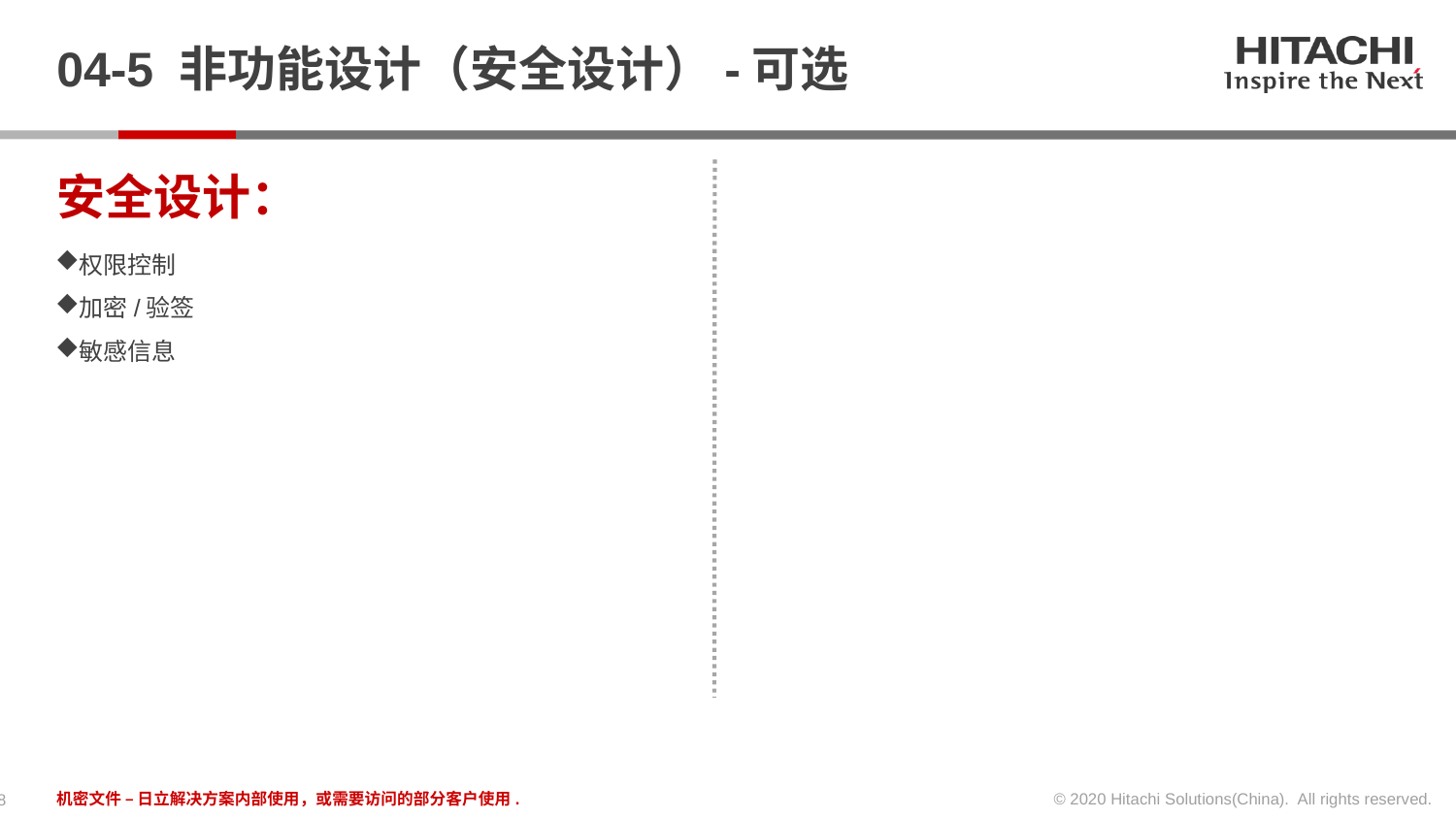

# 04-5 非功能设计（安全设计）-可选
安全设计：
权限控制
加密/验签
敏感信息